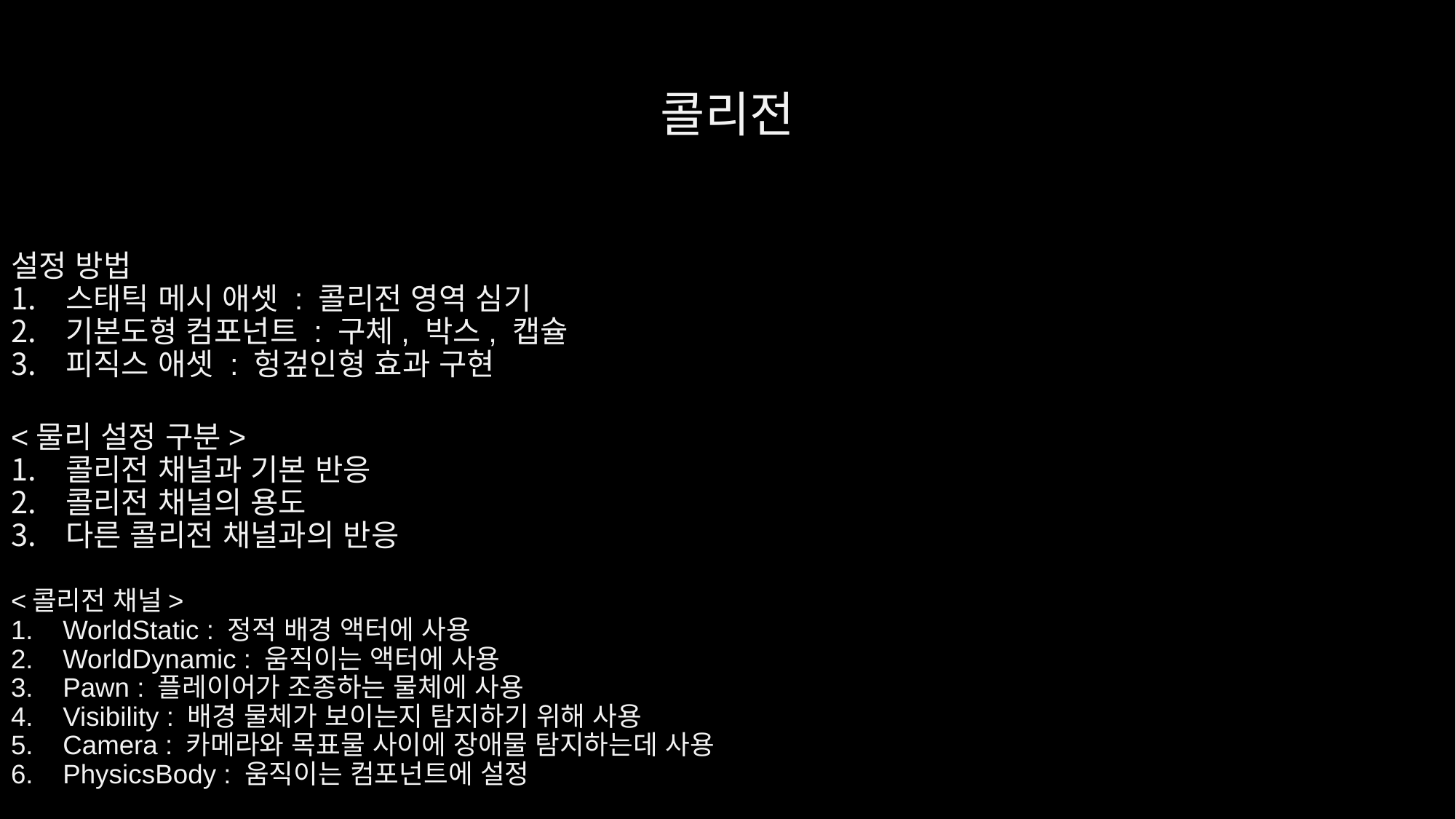

# 콜리전
설정 방법
스태틱 메시 애셋 : 콜리전 영역 심기
기본도형 컴포넌트 : 구체, 박스, 캡슐
피직스 애셋 : 헝겊인형 효과 구현
<물리 설정 구분>
콜리전 채널과 기본 반응
콜리전 채널의 용도
다른 콜리전 채널과의 반응
<콜리전 채널>
WorldStatic : 정적 배경 액터에 사용
WorldDynamic : 움직이는 액터에 사용
Pawn : 플레이어가 조종하는 물체에 사용
Visibility : 배경 물체가 보이는지 탐지하기 위해 사용
Camera : 카메라와 목표물 사이에 장애물 탐지하는데 사용
PhysicsBody : 움직이는 컴포넌트에 설정